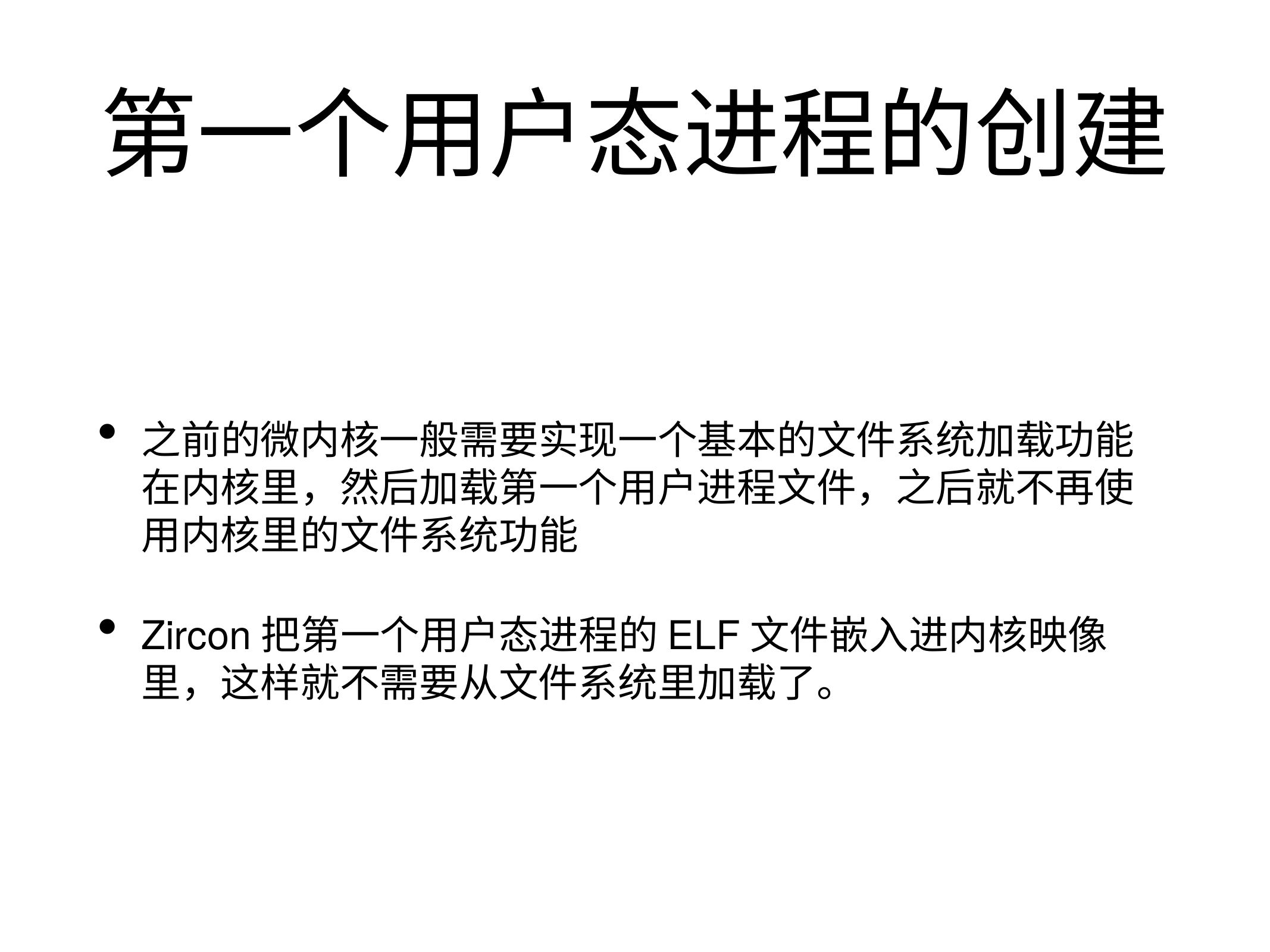

# 第一个用户态进程的创建
之前的微内核一般需要实现一个基本的文件系统加载功能在内核里，然后加载第一个用户进程文件，之后就不再使用内核里的文件系统功能
Zircon把第一个用户态进程的ELF文件嵌入进内核映像里，这样就不需要从文件系统里加载了。